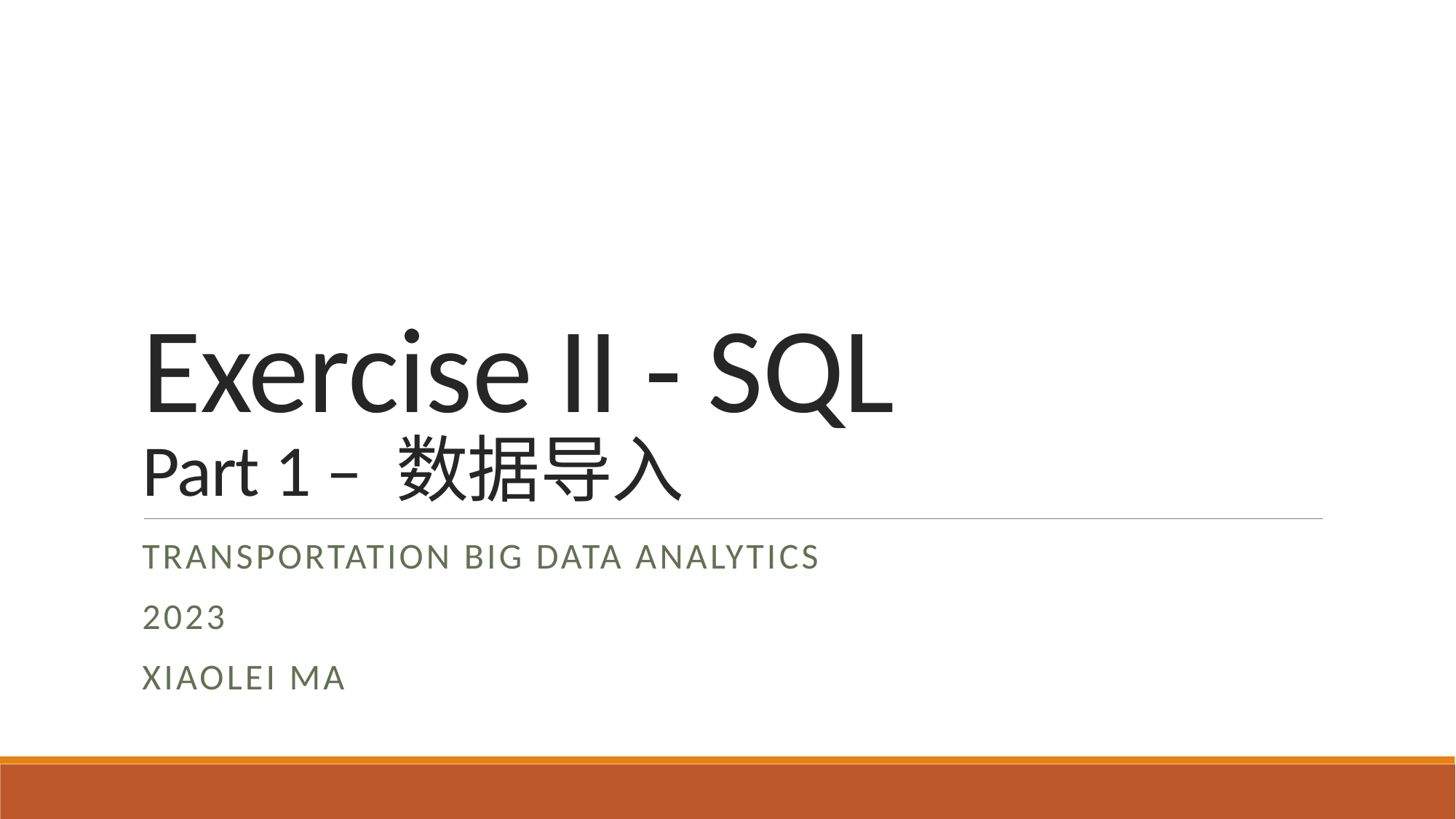

# Exercise II - SQL Part 1 – 数据导入
Transportation Big Data Analytics
2023
Xiaolei Ma